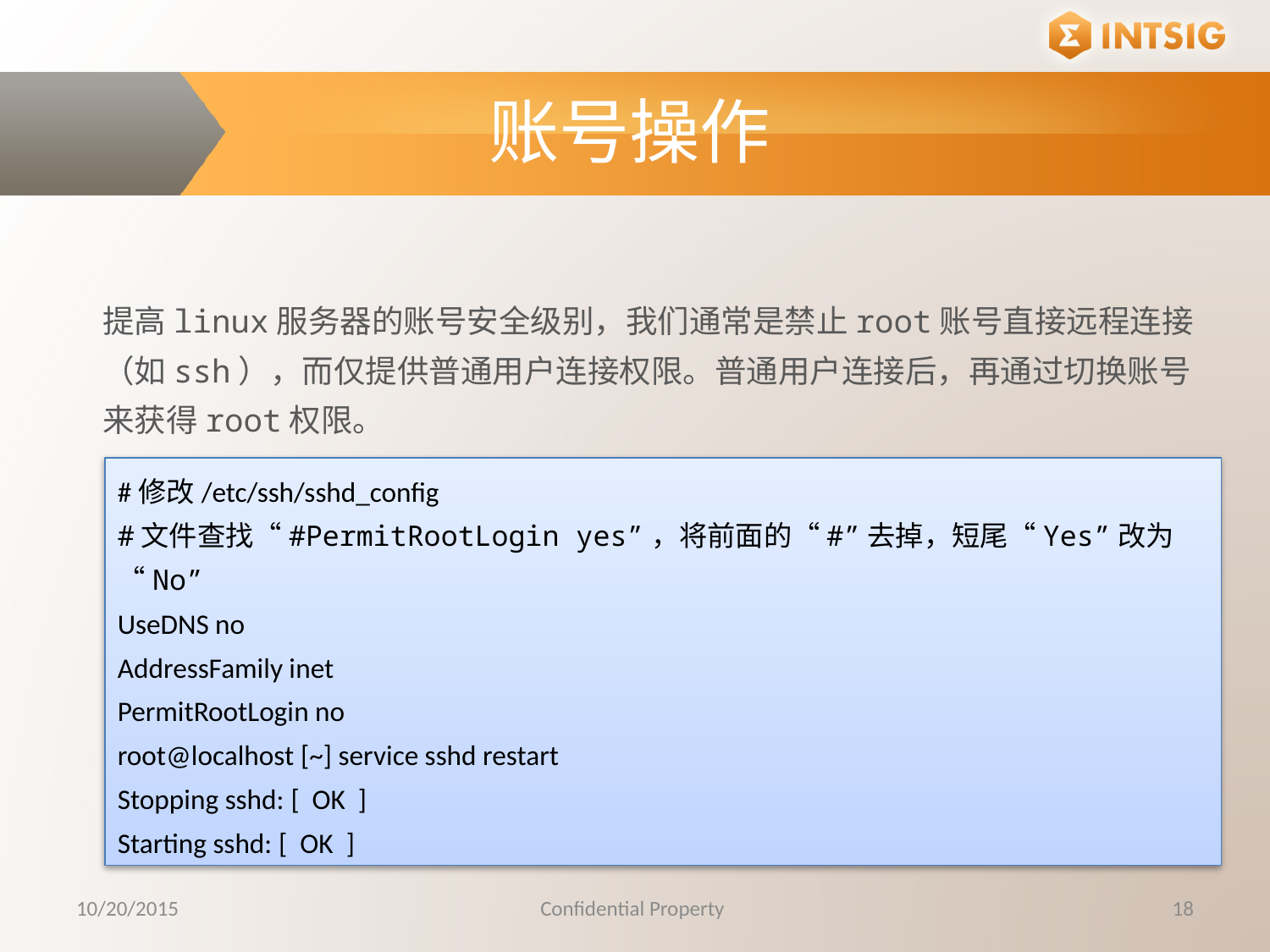

账号操作
提高linux服务器的账号安全级别，我们通常是禁止root账号直接远程连接（如ssh），而仅提供普通用户连接权限。普通用户连接后，再通过切换账号来获得root权限。
#修改/etc/ssh/sshd_config
#文件查找“#PermitRootLogin yes”，将前面的“#”去掉，短尾“Yes”改为“No”
UseDNS no
AddressFamily inet
PermitRootLogin no
root@localhost [~] service sshd restart
Stopping sshd: [  OK  ]
Starting sshd: [  OK  ]
10/20/2015
Confidential Property
18